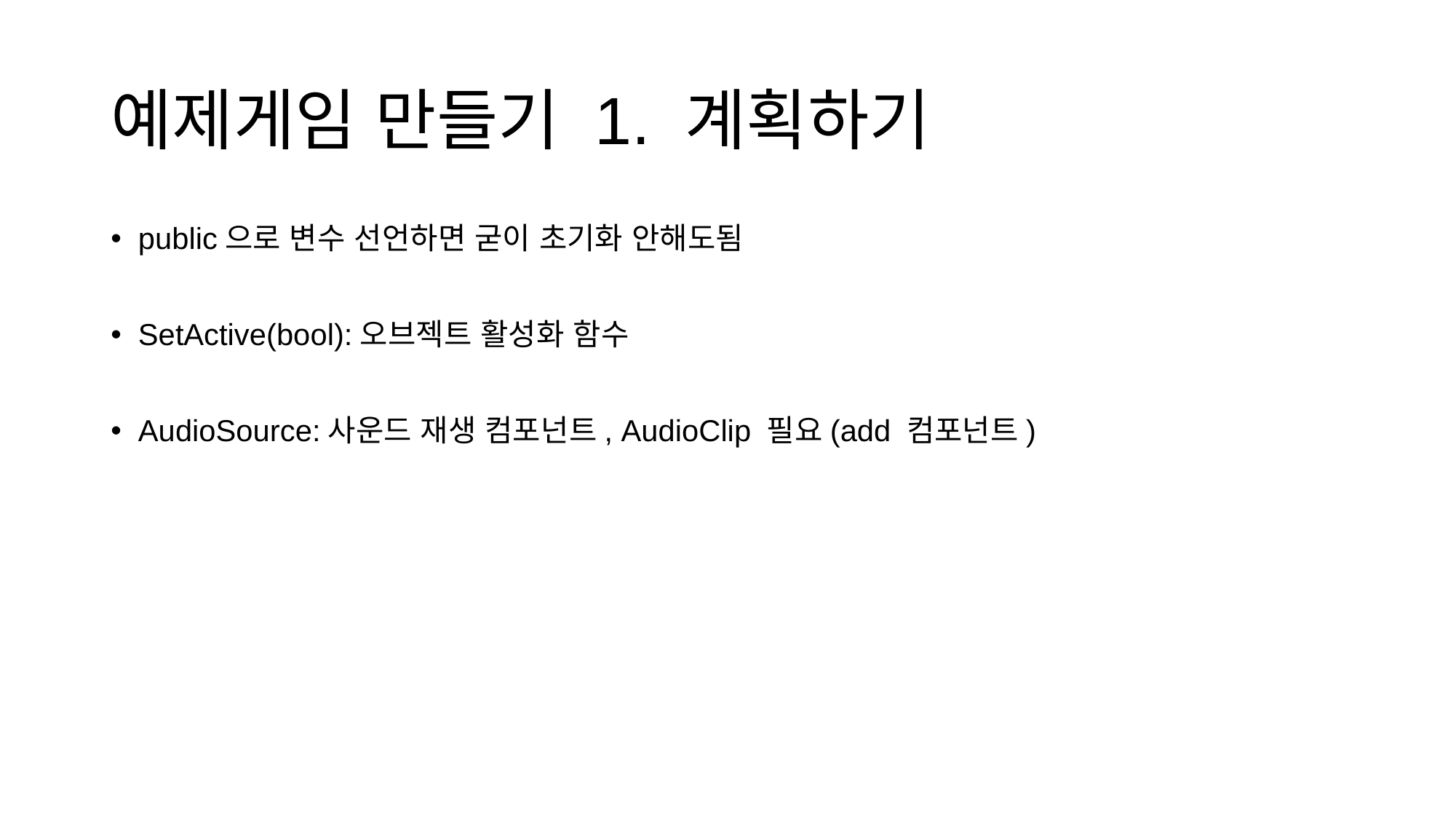

# 예제게임 만들기 1. 계획하기
public으로 변수 선언하면 굳이 초기화 안해도됨

SetActive(bool):오브젝트 활성화 함수

AudioSource:사운드 재생 컴포넌트, AudioClip 필요(add 컴포넌트)